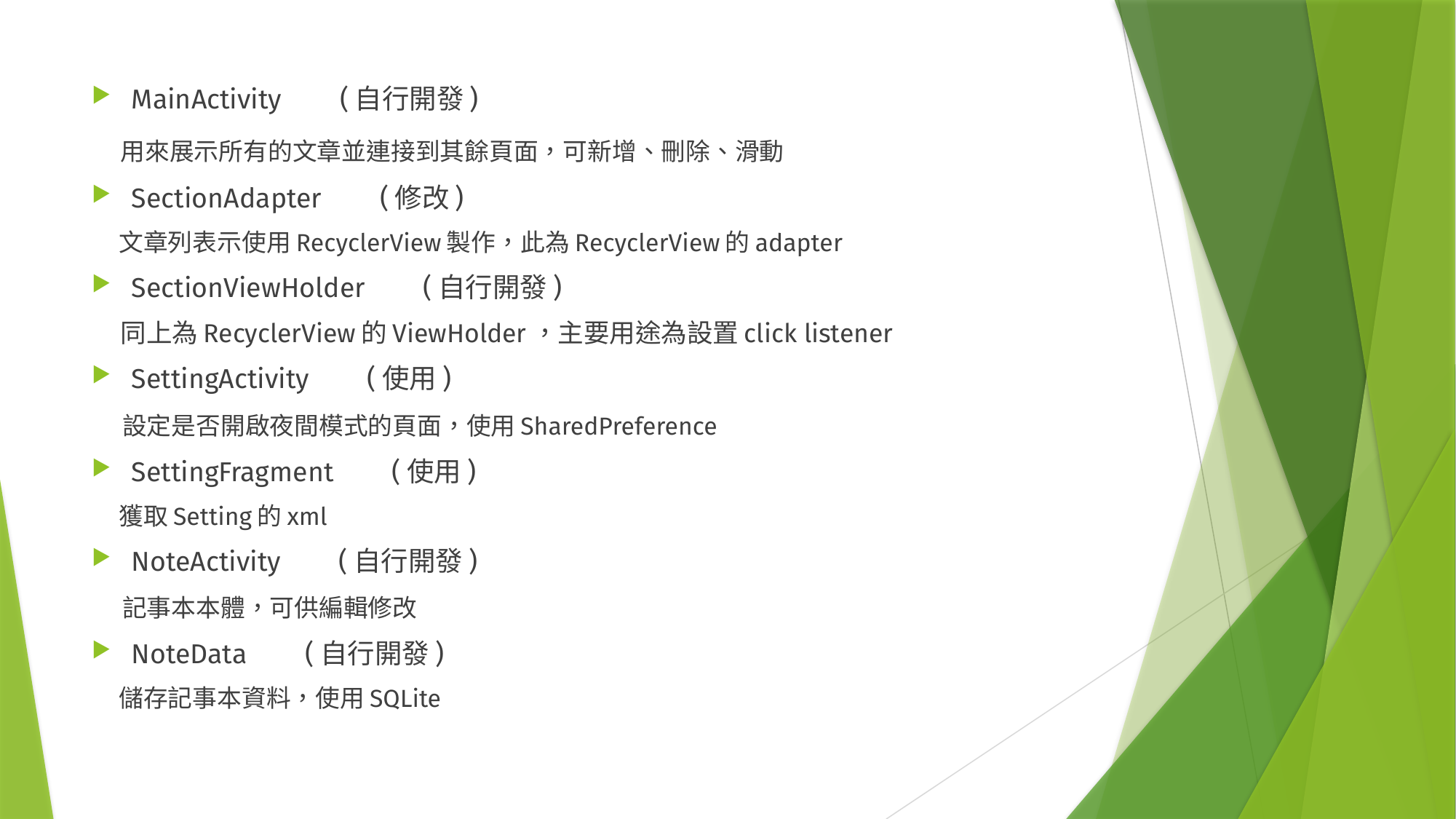

MainActivity        (自行開發)
   用來展示所有的文章並連接到其餘頁面，可新增、刪除、滑動
SectionAdapter        (修改)
    文章列表示使用RecyclerView製作，此為RecyclerView的adapter
SectionViewHolder        (自行開發)
    同上為RecyclerView的ViewHolder，主要用途為設置click listener
SettingActivity        (使用)
    設定是否開啟夜間模式的頁面，使用SharedPreference
SettingFragment        (使用)
    獲取Setting的xml
NoteActivity        (自行開發)
    記事本本體，可供編輯修改
NoteData        (自行開發)
    儲存記事本資料，使用SQLite